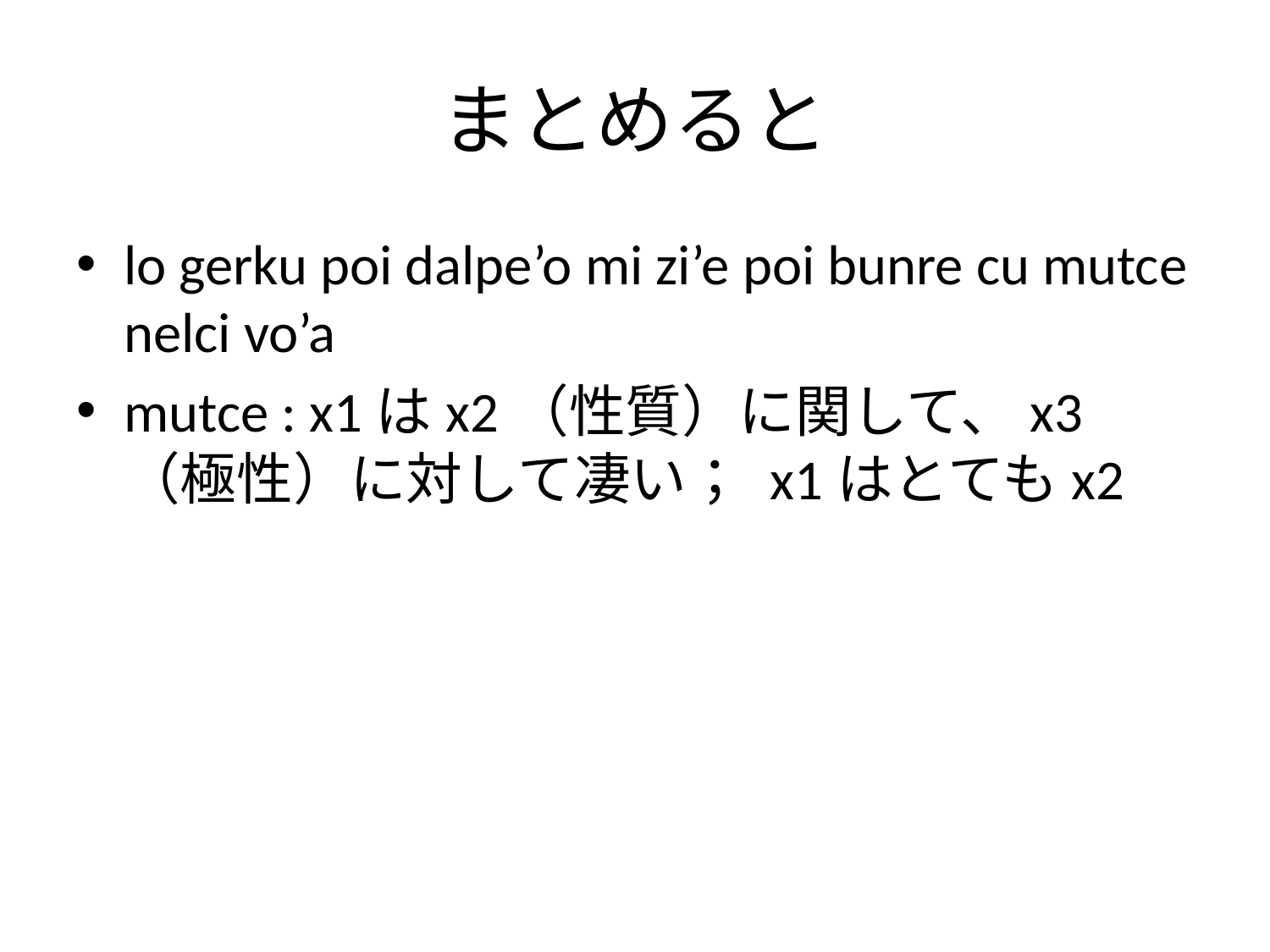

# まとめると
lo gerku poi dalpe’o mi zi’e poi bunre cu mutce nelci vo’a
mutce : x1はx2（性質）に関して、x3（極性）に対して凄い； x1はとてもx2